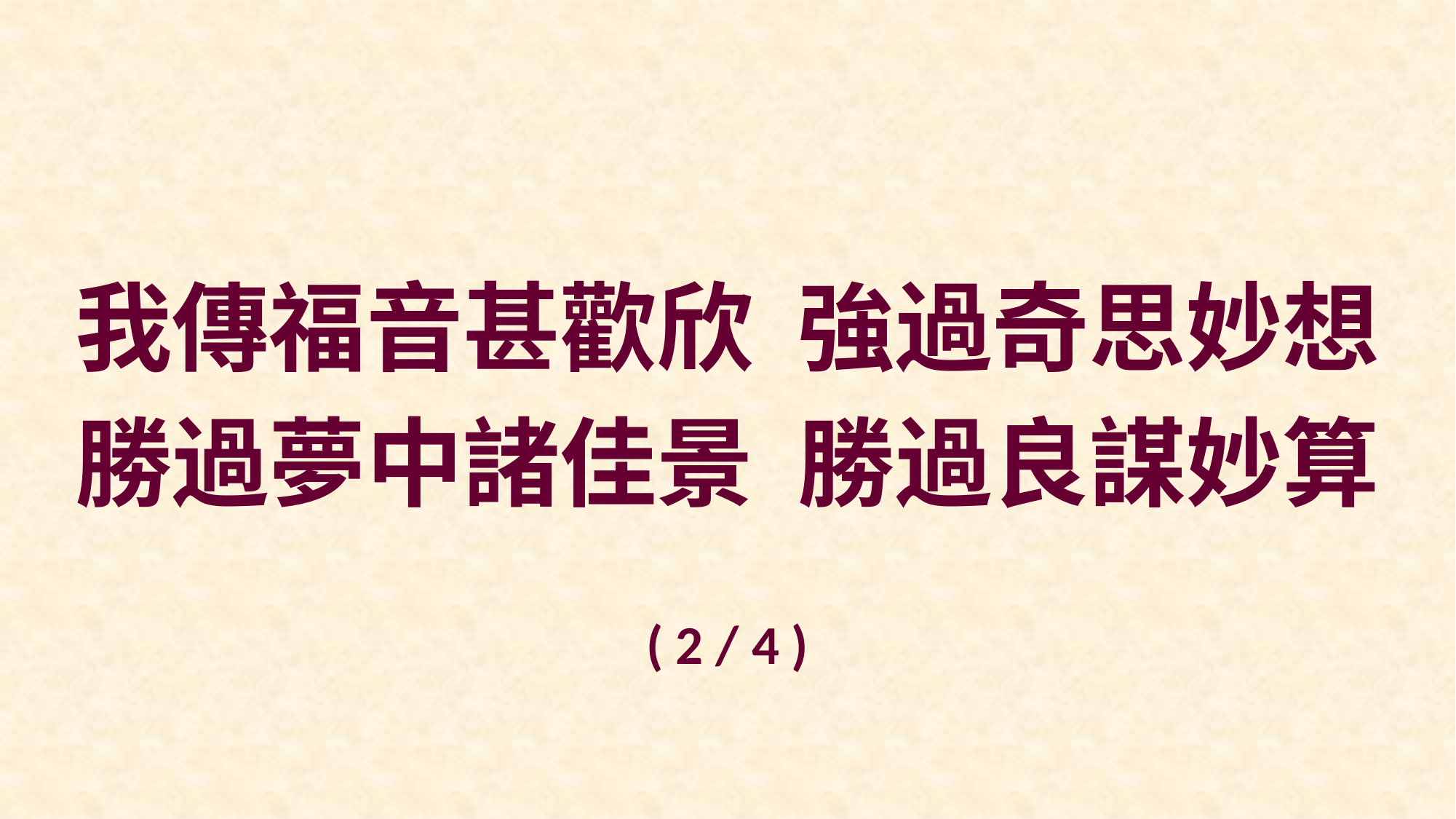

我傳福音甚歡欣  強過奇思妙想
勝過夢中諸佳景  勝過良謀妙算
( 2 / 4 )